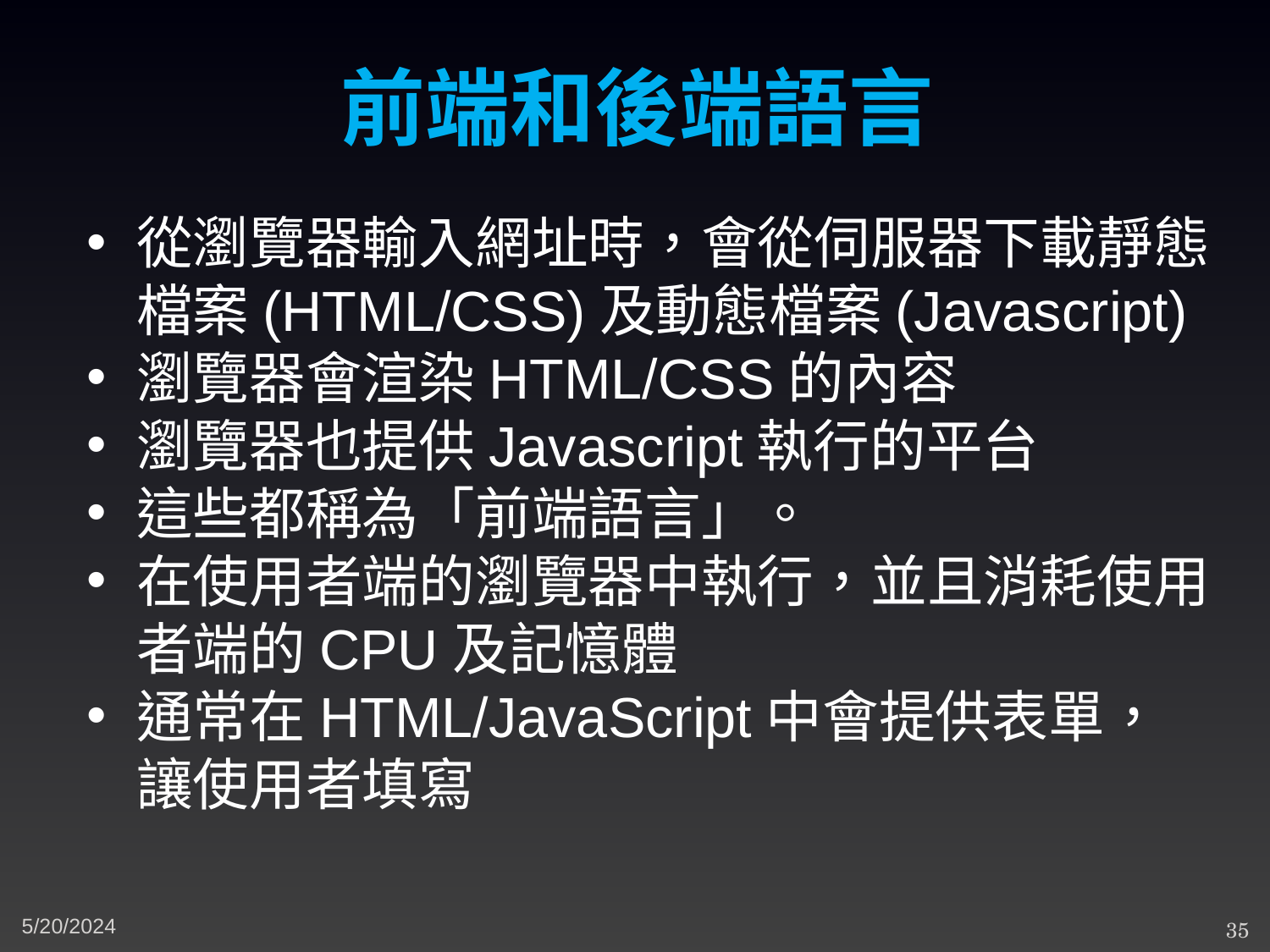

前端和後端語言
從瀏覽器輸入網址時，會從伺服器下載靜態檔案(HTML/CSS)及動態檔案(Javascript)
瀏覽器會渲染HTML/CSS的內容
瀏覽器也提供Javascript執行的平台
這些都稱為「前端語言」。
在使用者端的瀏覽器中執行，並且消耗使用者端的CPU及記憶體
通常在HTML/JavaScript中會提供表單，讓使用者填寫

5/20/2024
35